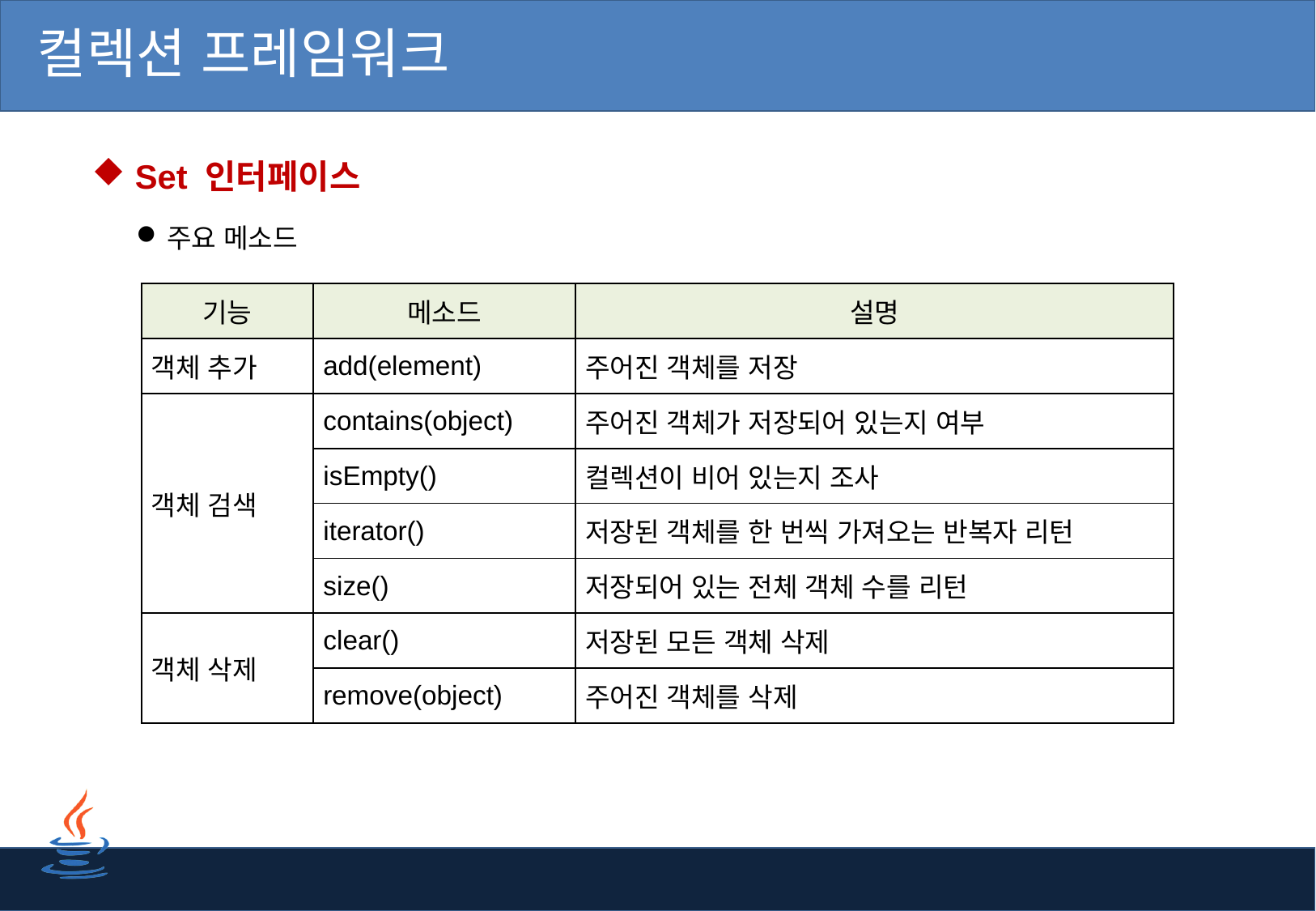

컬렉션 프레임워크
 Set 인터페이스

주요 메소드

| 기능 | 메소드 | 설명 |
| --- | --- | --- |
| 객체 추가 | add(element) | 주어진 객체를 저장 |
| 객체 검색 | contains(object) | 주어진 객체가 저장되어 있는지 여부 |
|  | isEmpty() | 컬렉션이 비어 있는지 조사 |
|  | iterator() | 저장된 객체를 한 번씩 가져오는 반복자 리턴 |
|  | size() | 저장되어 있는 전체 객체 수를 리턴 |
| 객체 삭제 | clear() | 저장된 모든 객체 삭제 |
|  | remove(object) | 주어진 객체를 삭제 |